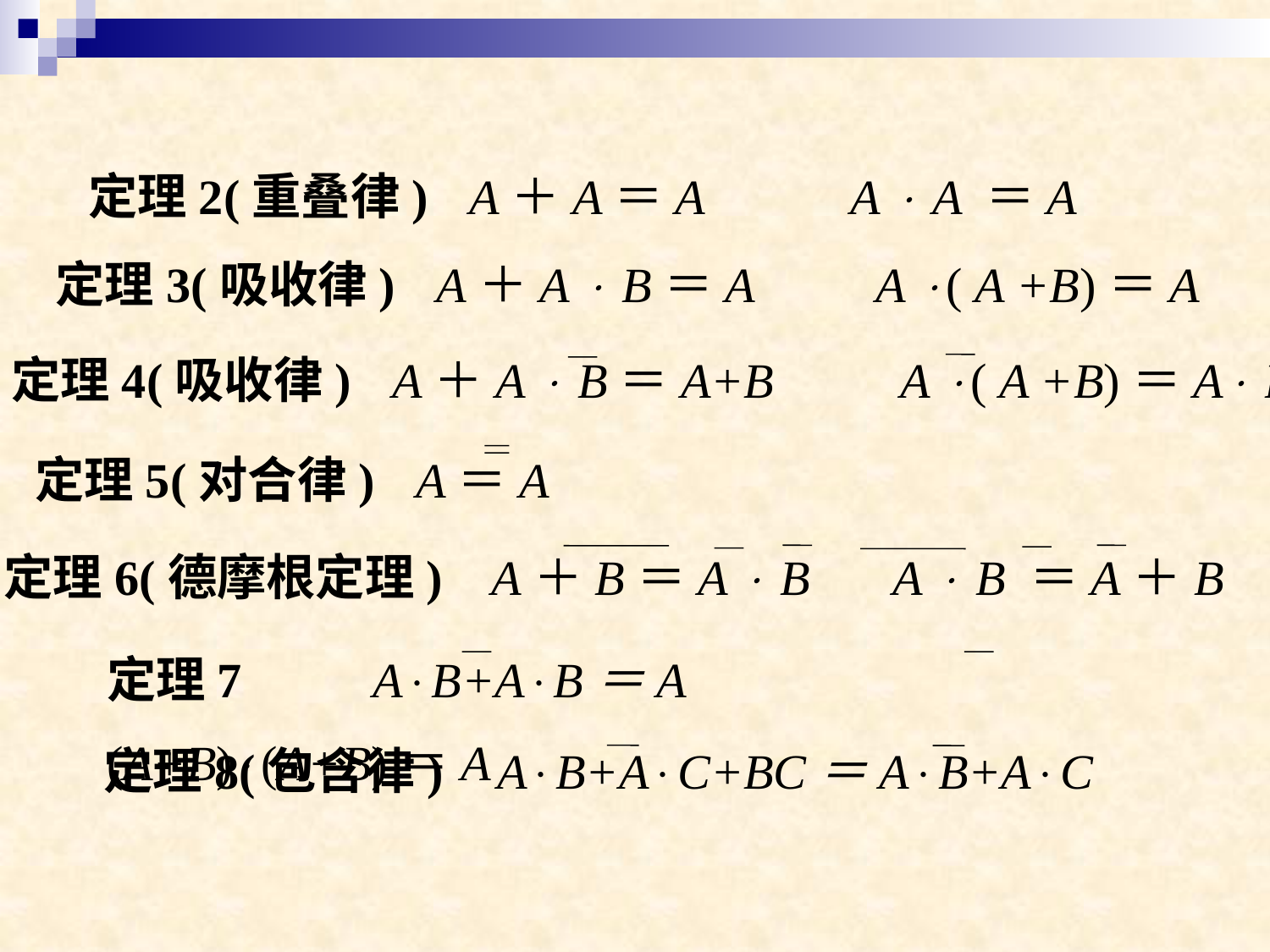

定理2(重叠律)	A＋A＝A		A ⋅ A ＝A
定理3(吸收律)	A＋A ⋅ B＝A          A ⋅( A +B)＝A
定理4(吸收律) 	A＋A ⋅ B＝A+B	A ⋅( A +B)＝A⋅ B

定理5(对合律)	A＝A

定理6(德摩根定理)    A＋B＝A ⋅ B	A ⋅ B ＝A＋B

定理7	 A⋅B+A⋅B＝A		(A+B)⋅(A+B)＝A

定理8(包含律)	 A⋅B+A⋅C+BC＝A⋅B+A⋅C